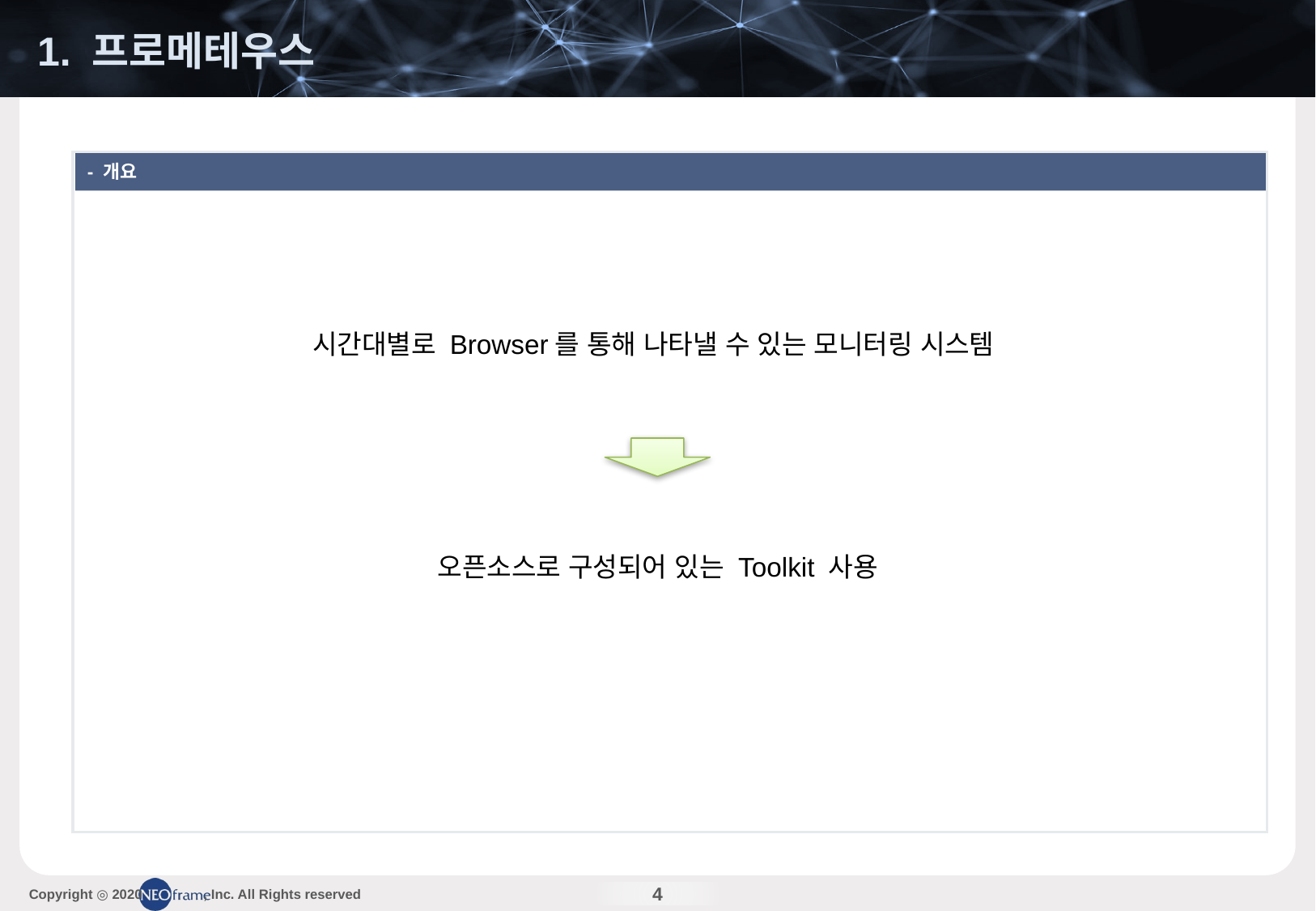

1. 프로메테우스
- 개요

시간대별로 Browser를 통해 나타낼 수 있는 모니터링 시스템

오픈소스로 구성되어 있는 Toolkit 사용